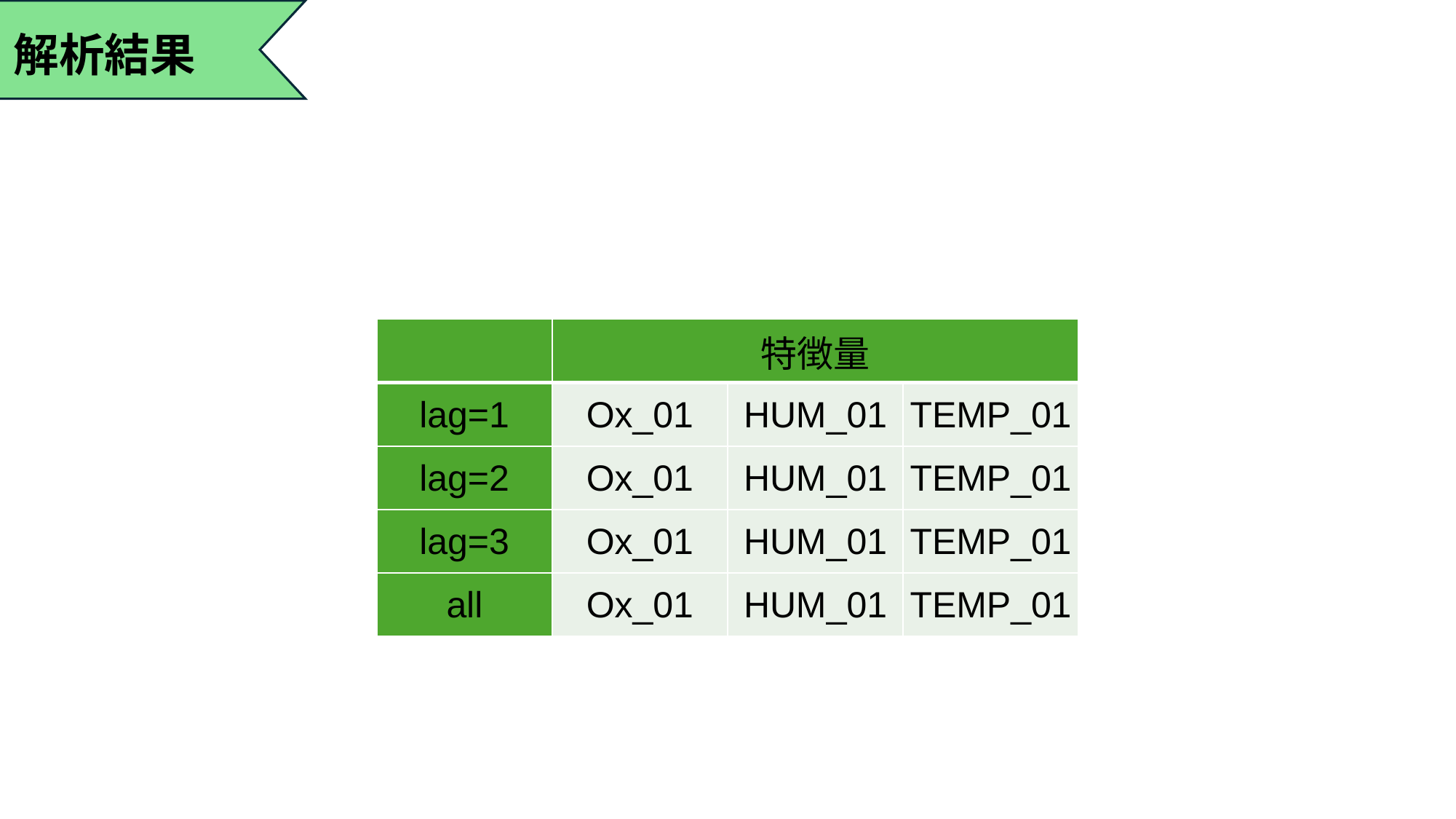

解析結果
|  | 特徴量 |  |  |
| --- | --- | --- | --- |
| lag=1 | Ox\_01 | HUM\_01 | TEMP\_01 |
| lag=2 | Ox\_01 | HUM\_01 | TEMP\_01 |
| lag=3 | Ox\_01 | HUM\_01 | TEMP\_01 |
| all | Ox\_01 | HUM\_01 | TEMP\_01 |